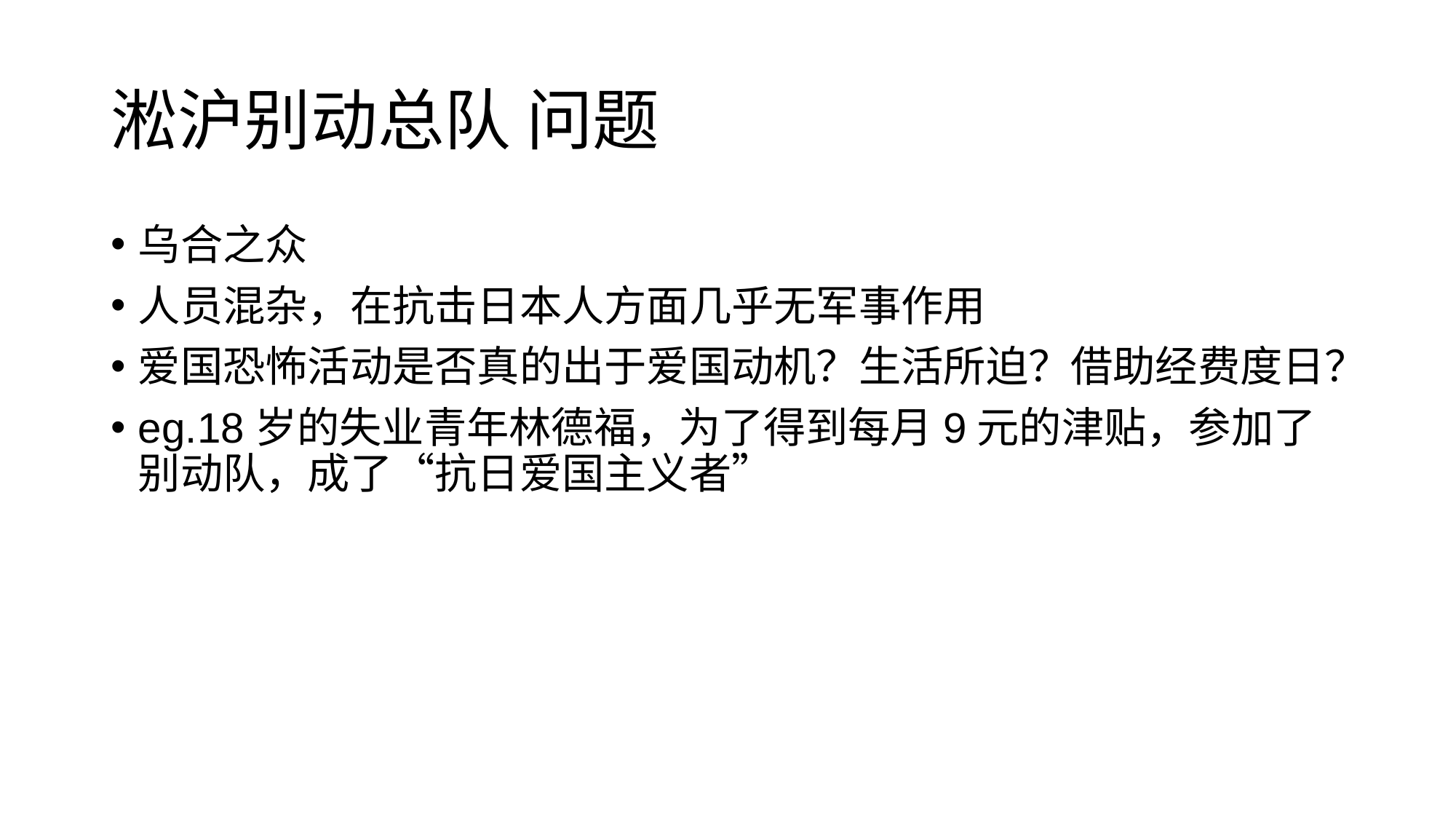

# 淞沪别动总队 问题
乌合之众
人员混杂，在抗击日本人方面几乎无军事作用
爱国恐怖活动是否真的出于爱国动机？生活所迫？借助经费度日？
eg.18岁的失业青年林德福，为了得到每月9元的津贴，参加了别动队，成了“抗日爱国主义者”